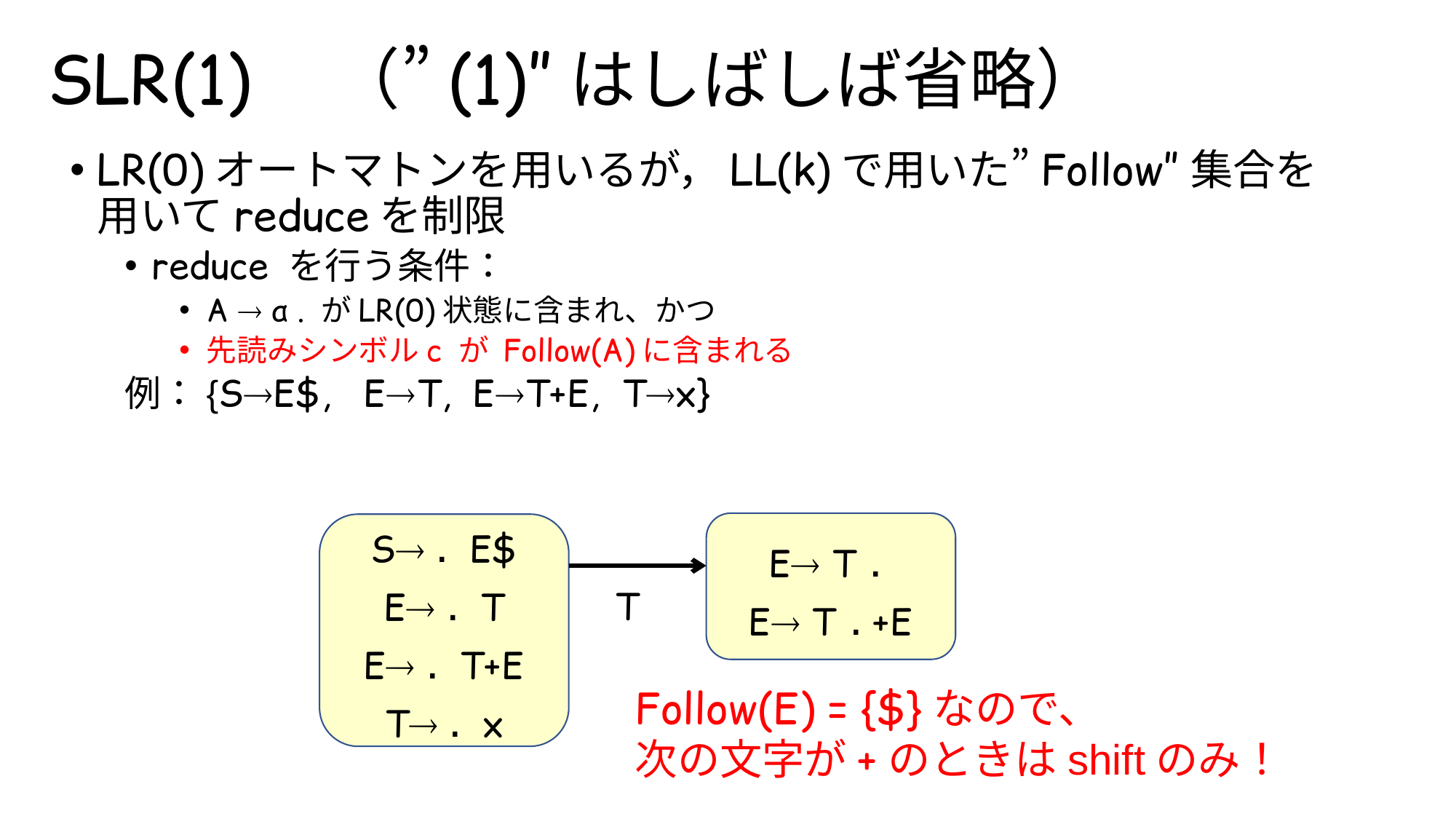

# SLR(1)　（”(1)”はしばしば省略）
LR(0)オートマトンを用いるが，LL(k)で用いた”Follow”集合を
用いてreduceを制限
reduce を行う条件：
A → α . がLR(0)状態に含まれ、かつ
先読みシンボルc が Follow(A)に含まれる
例：{S→E$,   E→T,  E→T+E,  T→x}
E→ T .
E→ T . +E
S→ .  E$
E→ .  T
E→ .  T+E
T→ .  x
T
Follow(E) = {$}なので、
次の文字が+のときはshiftのみ！